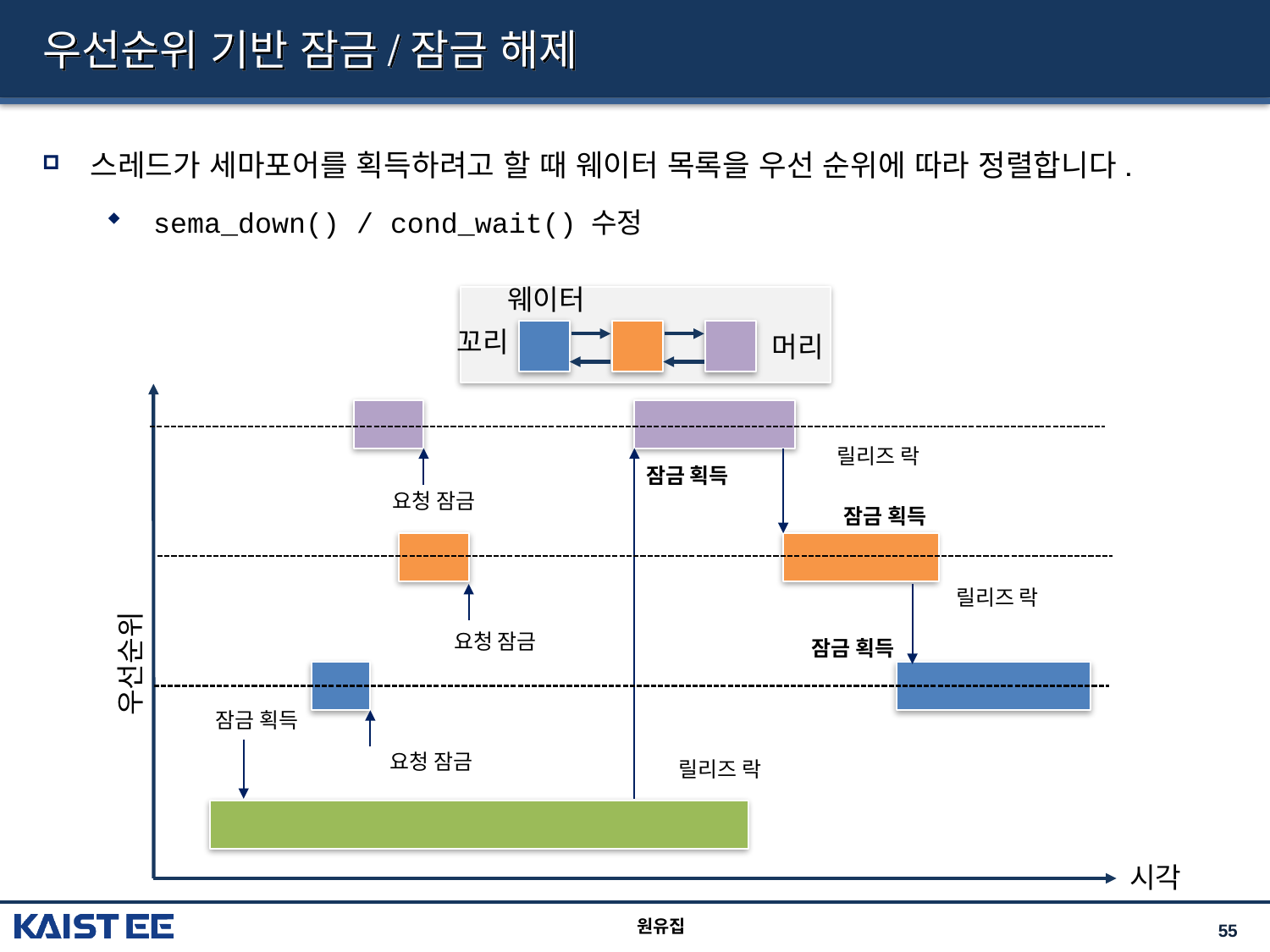

# 우선순위 기반 잠금/잠금 해제
스레드가 세마포어를 획득하려고 할 때 웨이터 목록을 우선 순위에 따라 정렬합니다.
 sema_down() / cond_wait() 수정

웨이터

꼬리

머리

릴리즈 락
잠금 획득
요청 잠금
잠금 획득

릴리즈 락
요청 잠금
잠금 획득
우선순위

잠금 획득
요청 잠금
릴리즈 락

시각
원유집
55